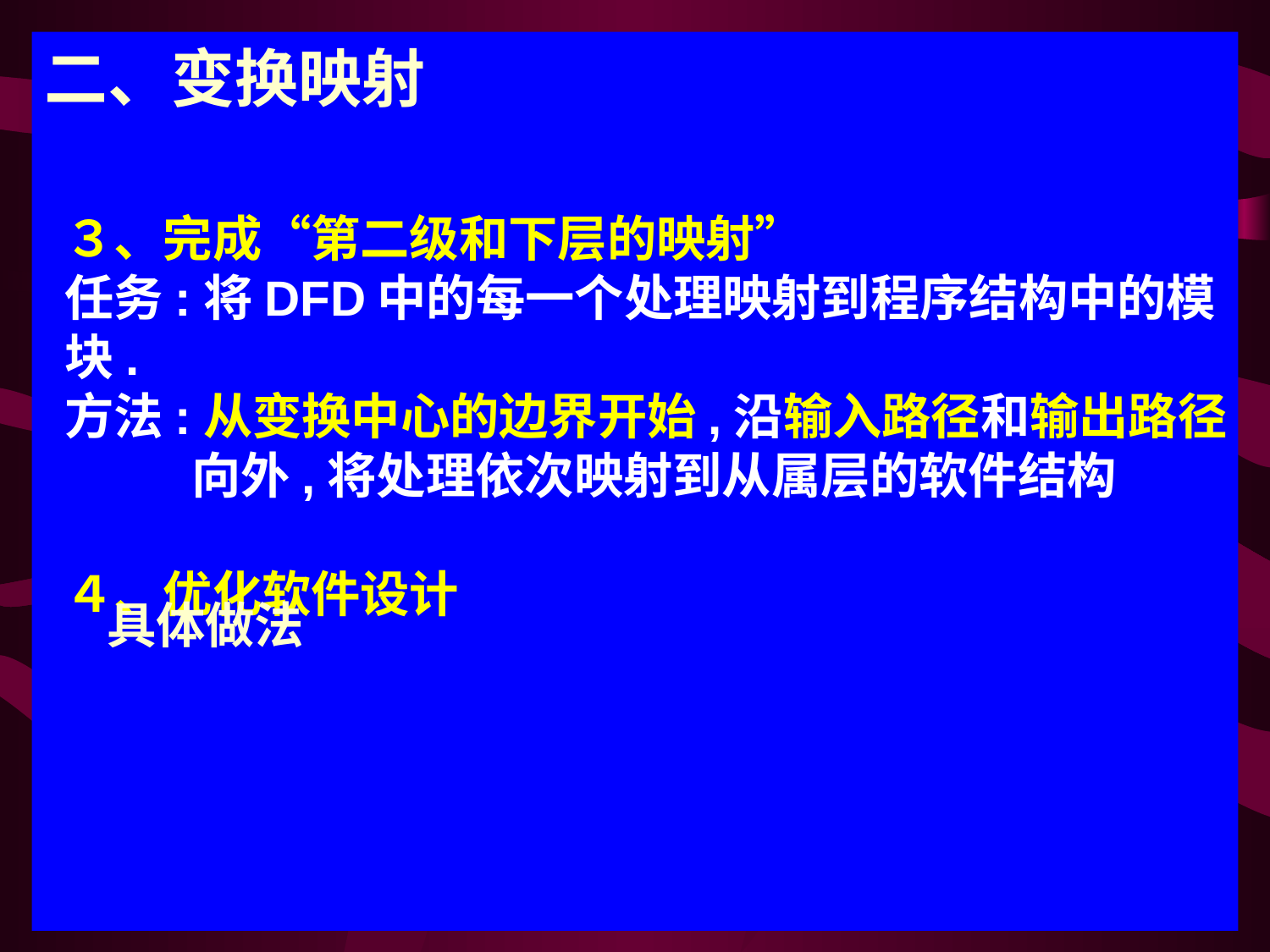

二、变换映射

３、完成“第二级和下层的映射”
任务:将DFD中的每一个处理映射到程序结构中的模块.
方法:从变换中心的边界开始,沿输入路径和输出路径	向外,将处理依次映射到从属层的软件结构

４、优化软件设计

具体做法

87